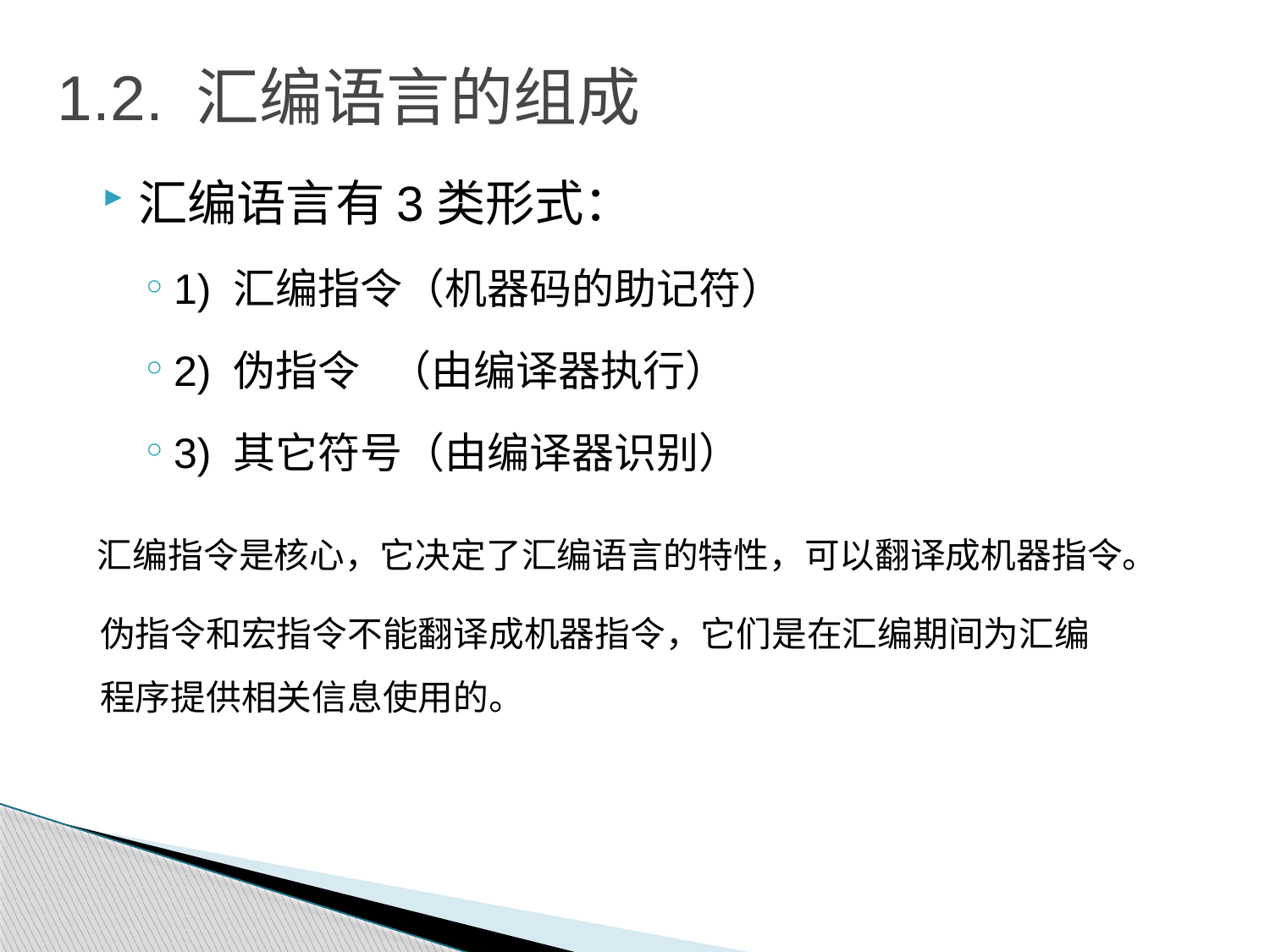

# 1.2. 汇编语言的组成
汇编语言有3类形式：
1) 汇编指令（机器码的助记符）
2) 伪指令   （由编译器执行）
3) 其它符号（由编译器识别）
汇编指令是核心，它决定了汇编语言的特性，可以翻译成机器指令。
伪指令和宏指令不能翻译成机器指令，它们是在汇编期间为汇编程序提供相关信息使用的。